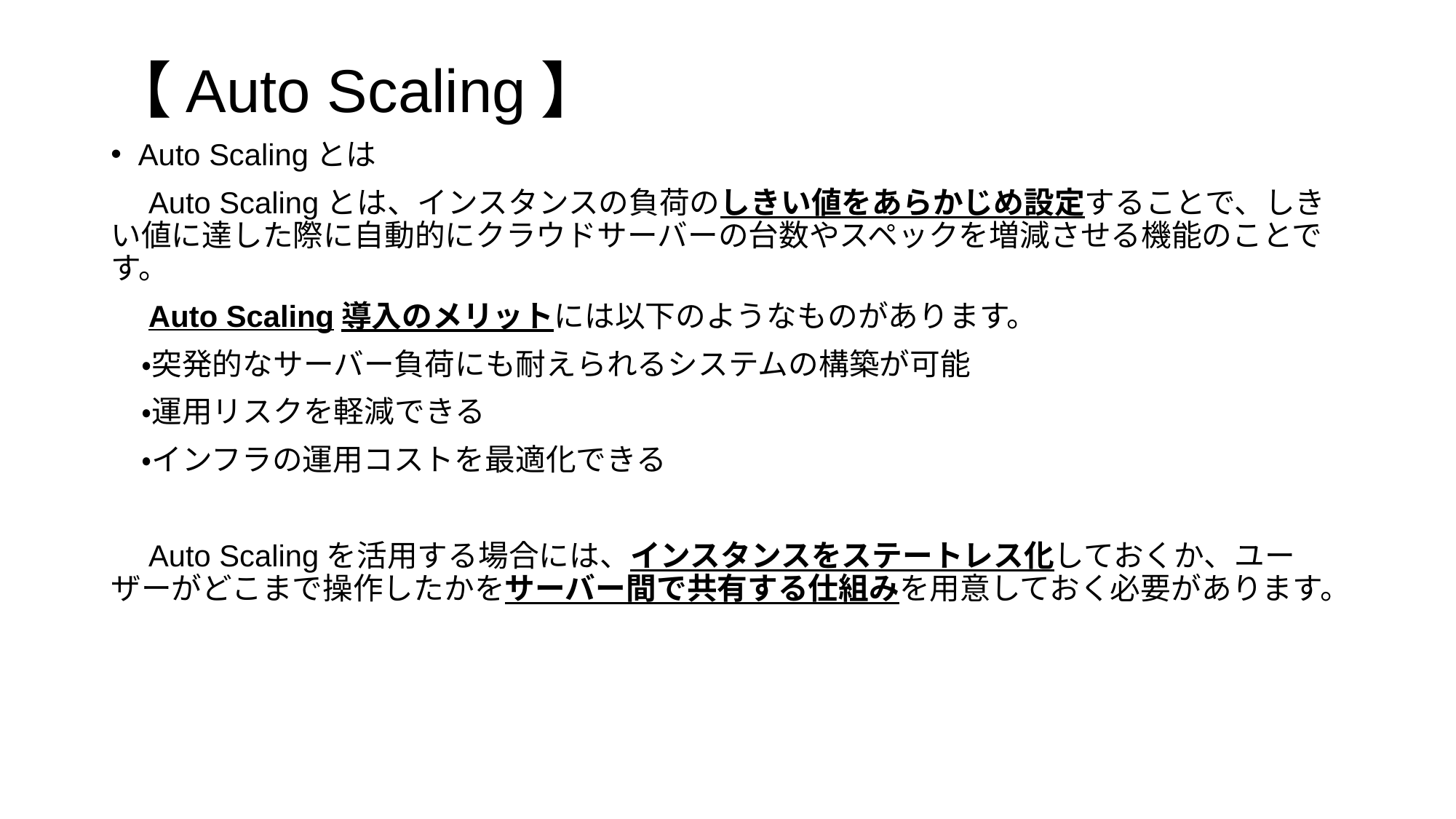

# 【Auto Scaling】
Auto Scalingとは
　Auto Scalingとは、インスタンスの負荷のしきい値をあらかじめ設定することで、しきい値に達した際に自動的にクラウドサーバーの台数やスペックを増減させる機能のことです。
　Auto Scaling導入のメリットには以下のようなものがあります。
　・突発的なサーバー負荷にも耐えられるシステムの構築が可能
　・運用リスクを軽減できる
　・インフラの運用コストを最適化できる

　Auto Scalingを活用する場合には、インスタンスをステートレス化しておくか、ユーザーがどこまで操作したかをサーバー間で共有する仕組みを用意しておく必要があります。